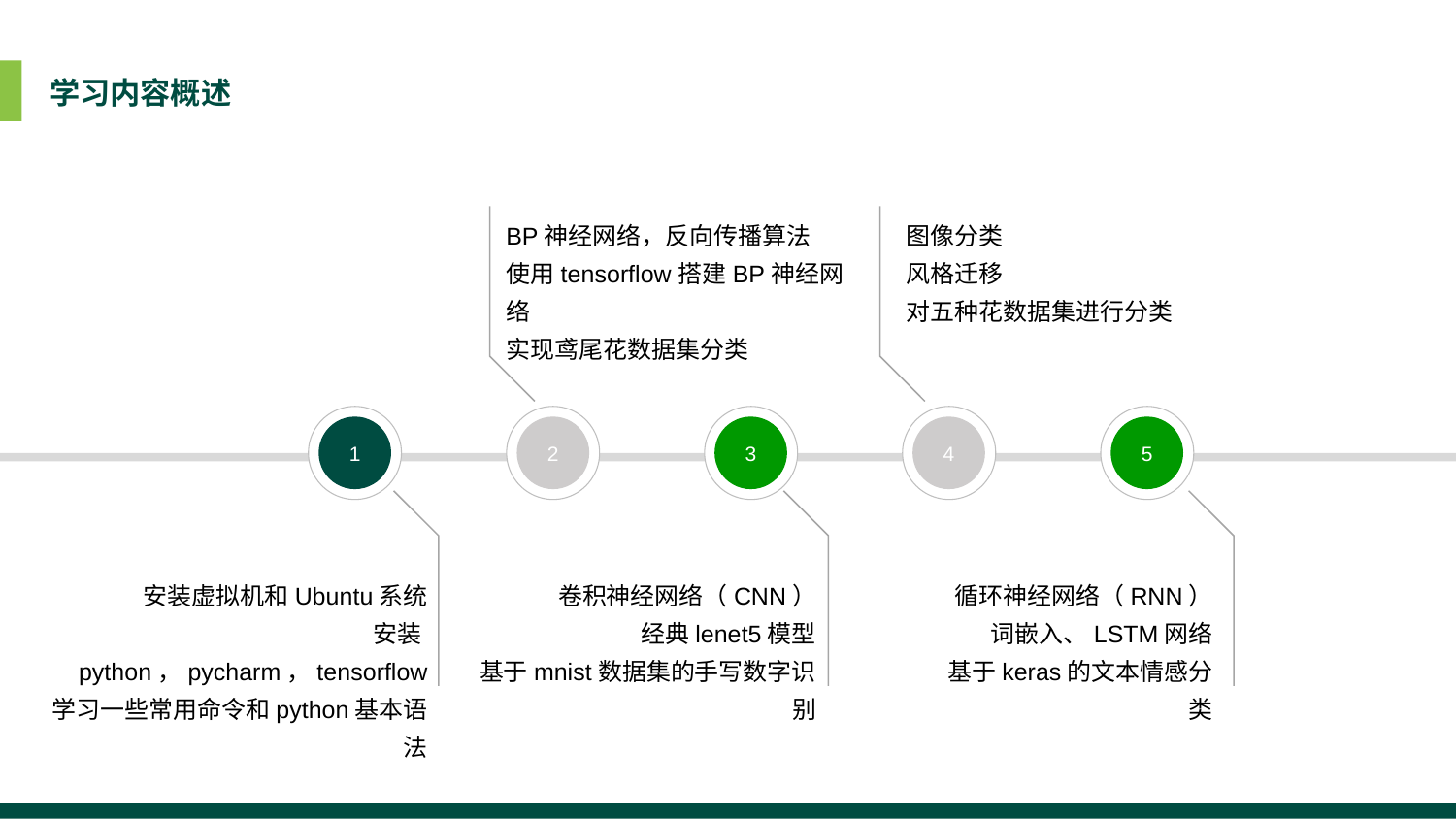

学习内容概述

BP神经网络，反向传播算法
使用tensorflow搭建BP神经网络
实现鸢尾花数据集分类
图像分类
风格迁移
对五种花数据集进行分类

1
2
3
4
5

安装虚拟机和Ubuntu系统
安装python，pycharm，tensorflow
学习一些常用命令和python基本语法
卷积神经网络（CNN）
经典lenet5模型
基于mnist数据集的手写数字识别
循环神经网络（RNN）
词嵌入、LSTM网络
基于keras的文本情感分类